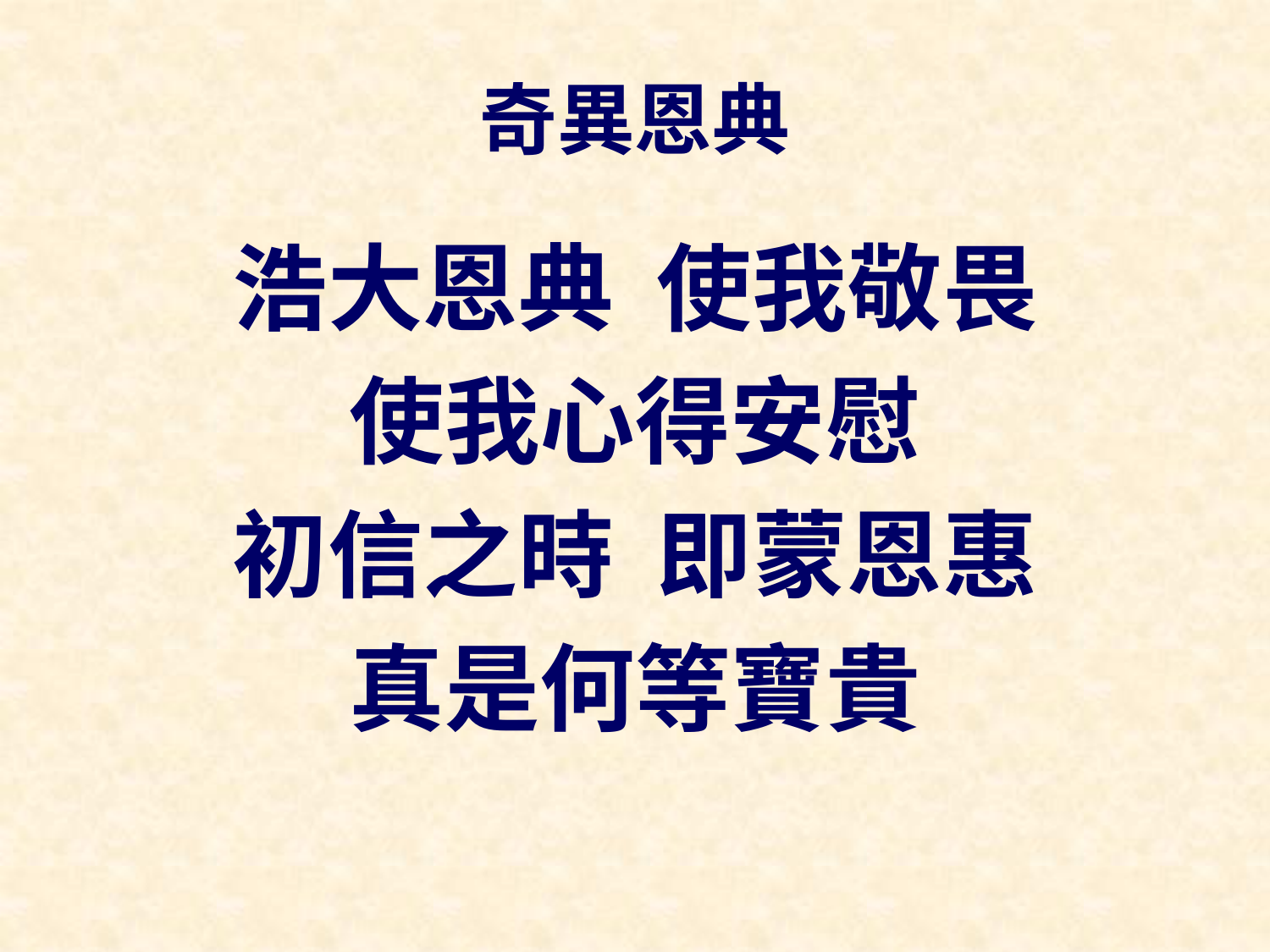

# 奇異恩典
浩大恩典  使我敬畏
使我心得安慰
初信之時  即蒙恩惠
真是何等寶貴